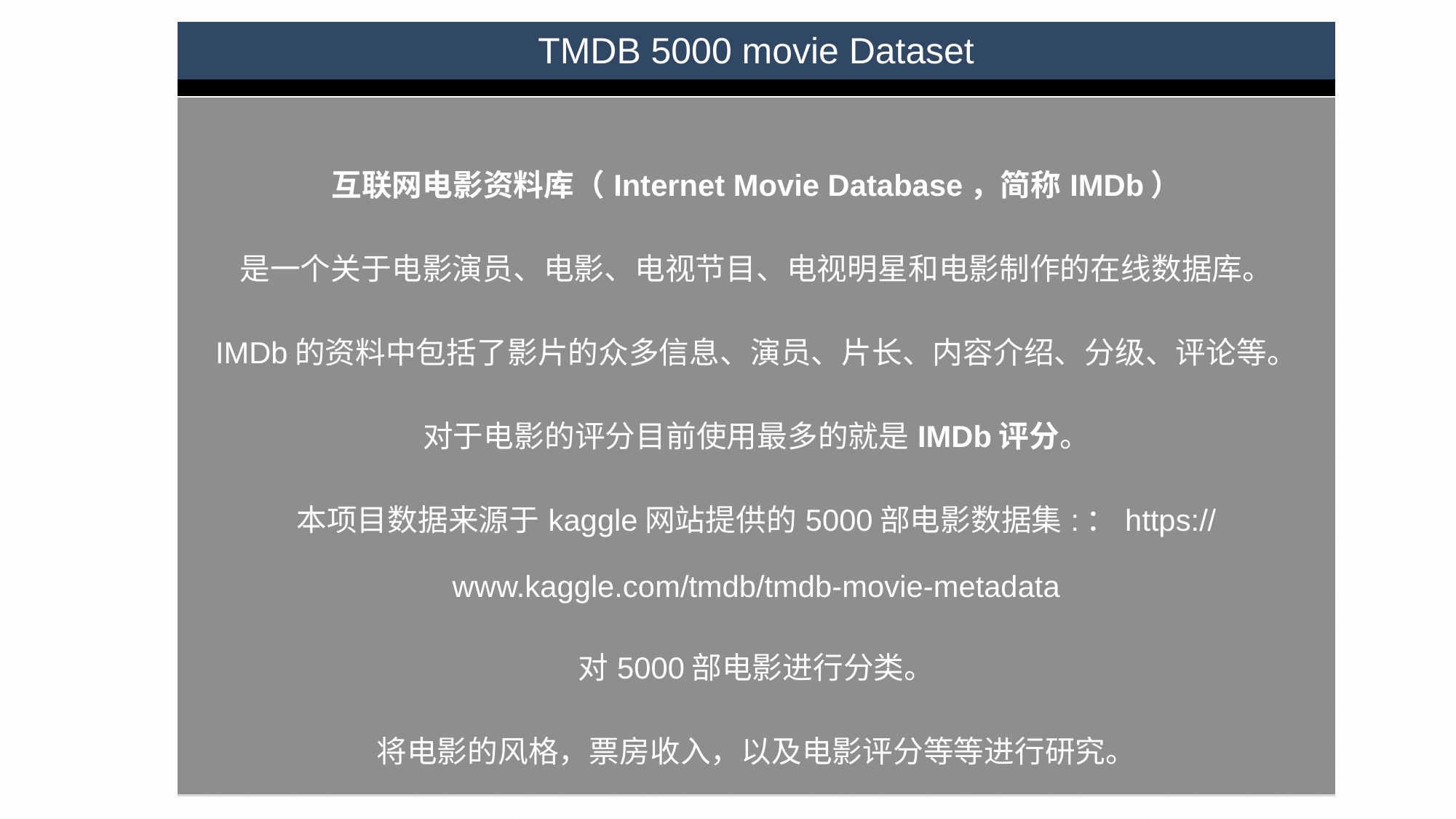

| TMDB 5000 movie Dataset |
| --- |
|  |
| 互联网电影资料库（Internet Movie Database，简称IMDb） 是一个关于电影演员、电影、电视节目、电视明星和电影制作的在线数据库。 IMDb的资料中包括了影片的众多信息、演员、片长、内容介绍、分级、评论等。 对于电影的评分目前使用最多的就是IMDb评分。 本项目数据来源于kaggle网站提供的5000部电影数据集:：https://www.kaggle.com/tmdb/tmdb-movie-metadata 对5000部电影进行分类。 将电影的风格，票房收入，以及电影评分等等进行研究。 |